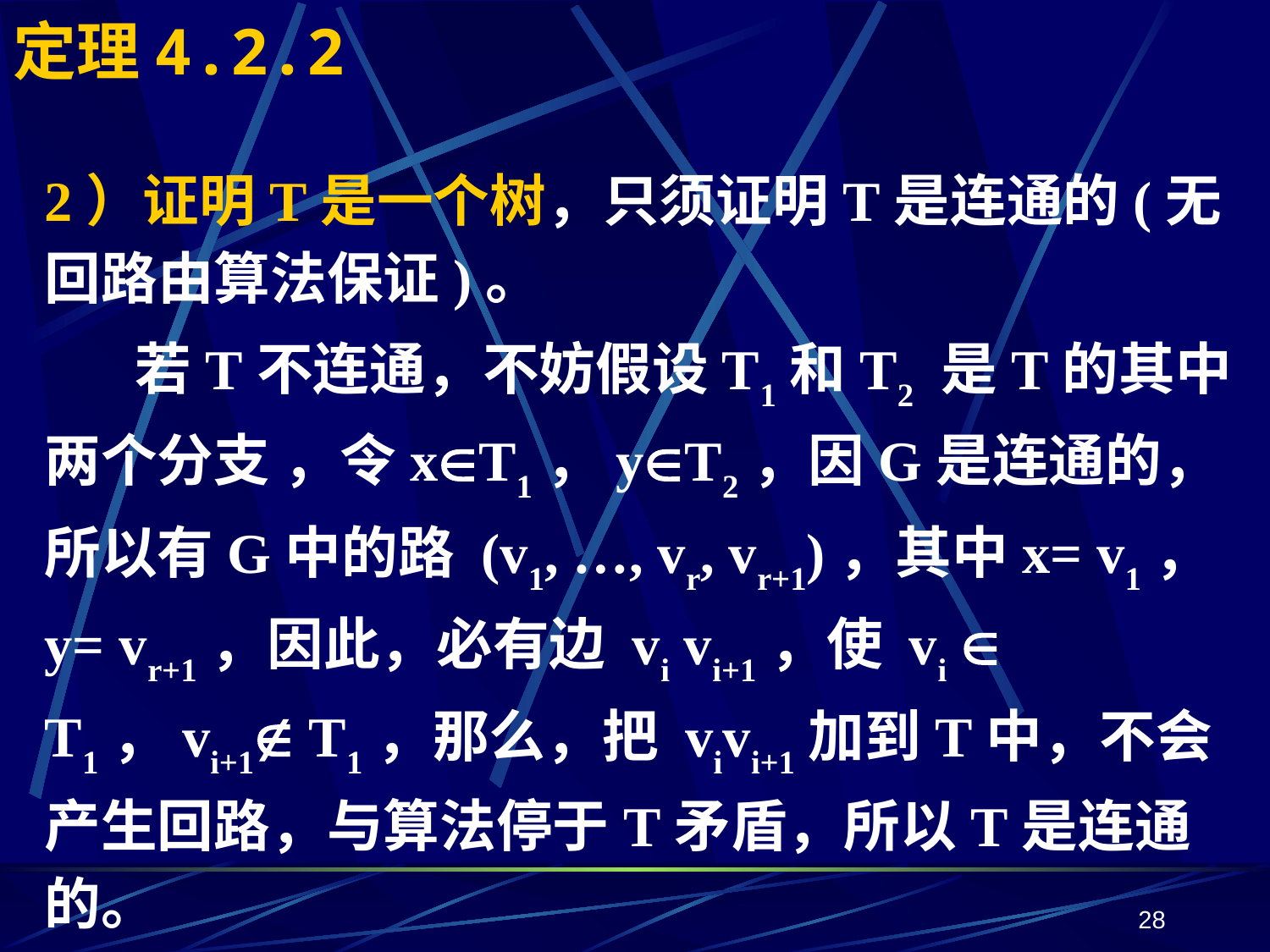

# 定理4.2.2
2）证明T是一个树，只须证明T是连通的(无回路由算法保证)。
      若T不连通，不妨假设T1和T2 是T的其中两个分支 ，令x∈T1，y∈T2，因G是连通的，所以有G中的路 (v1, …, vr, vr+1)，其中x= v1，y= vr+1，因此，必有边 vi vi+1，使 vi ∈ T1，vi+1∉ T1，那么，把 vivi+1加到T中，不会产生回路，与算法停于T矛盾，所以T是连通的。
28